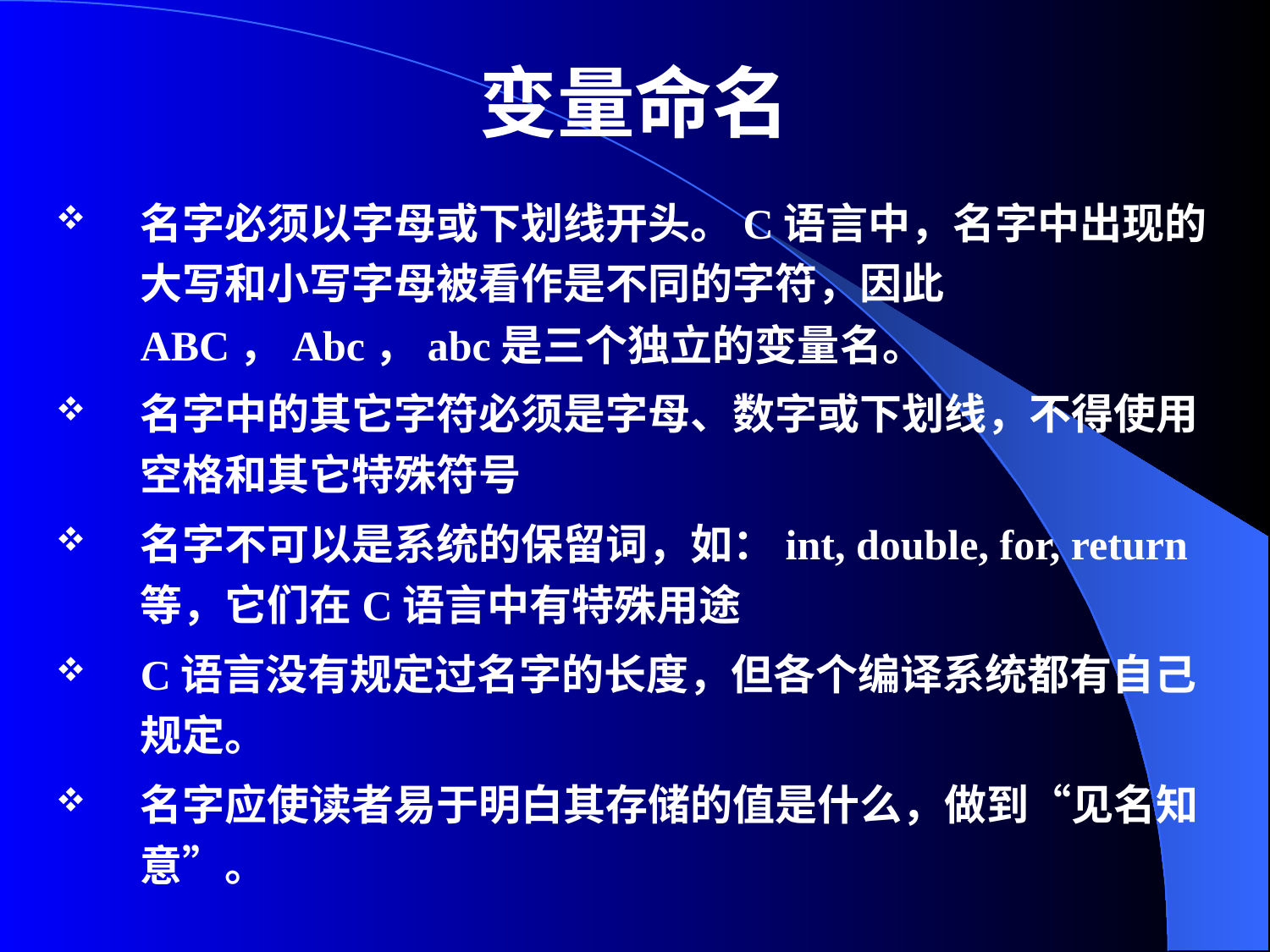

# 变量命名
名字必须以字母或下划线开头。C语言中，名字中出现的大写和小写字母被看作是不同的字符，因此ABC，Abc，abc是三个独立的变量名。
名字中的其它字符必须是字母、数字或下划线，不得使用空格和其它特殊符号
名字不可以是系统的保留词，如：int, double, for, return等，它们在C语言中有特殊用途
C语言没有规定过名字的长度，但各个编译系统都有自己规定。
名字应使读者易于明白其存储的值是什么，做到“见名知意”。